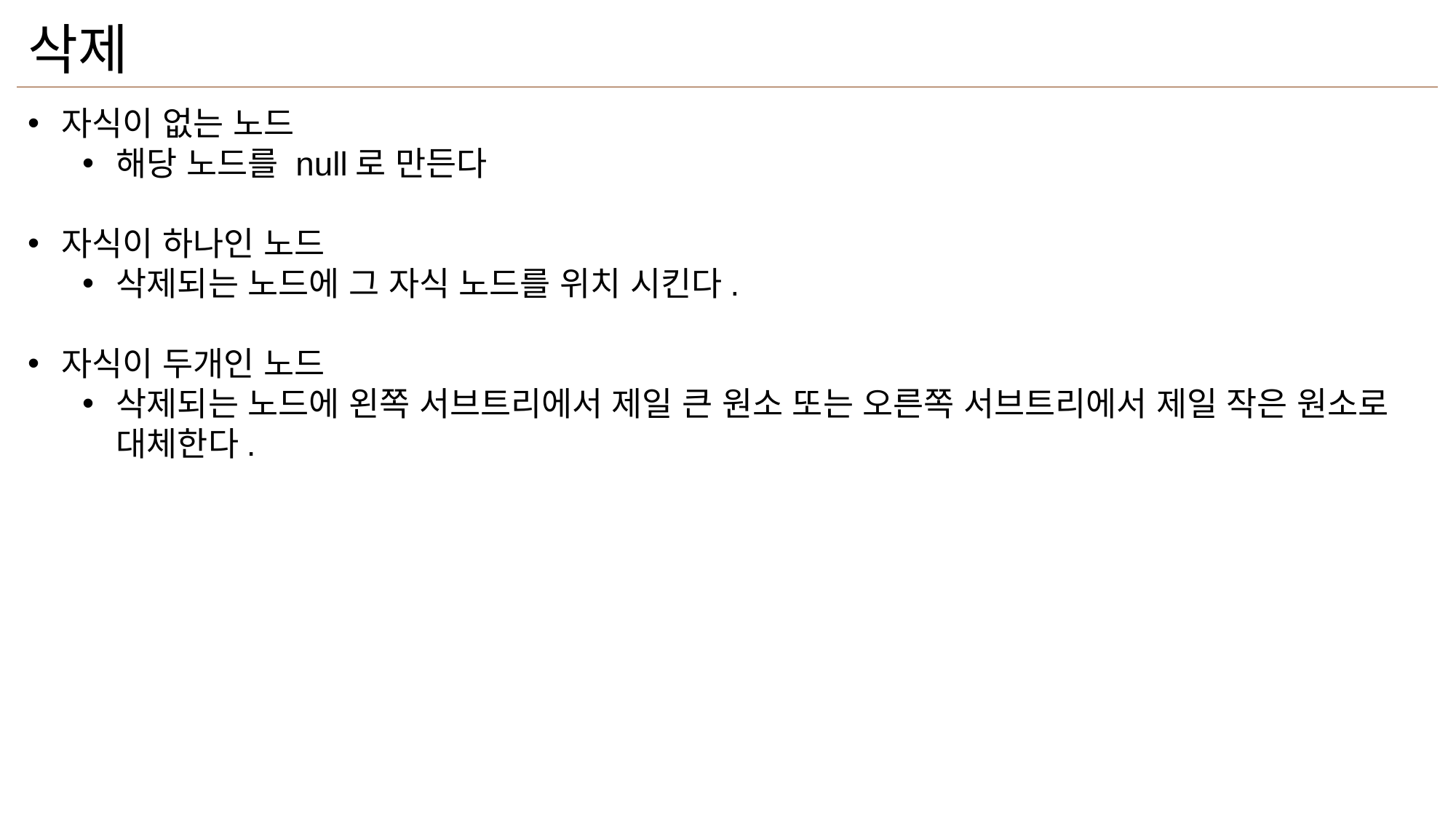

삭제
자식이 없는 노드
해당 노드를 null로 만든다

자식이 하나인 노드
삭제되는 노드에 그 자식 노드를 위치 시킨다.

자식이 두개인 노드
삭제되는 노드에 왼쪽 서브트리에서 제일 큰 원소 또는 오른쪽 서브트리에서 제일 작은 원소로 대체한다.